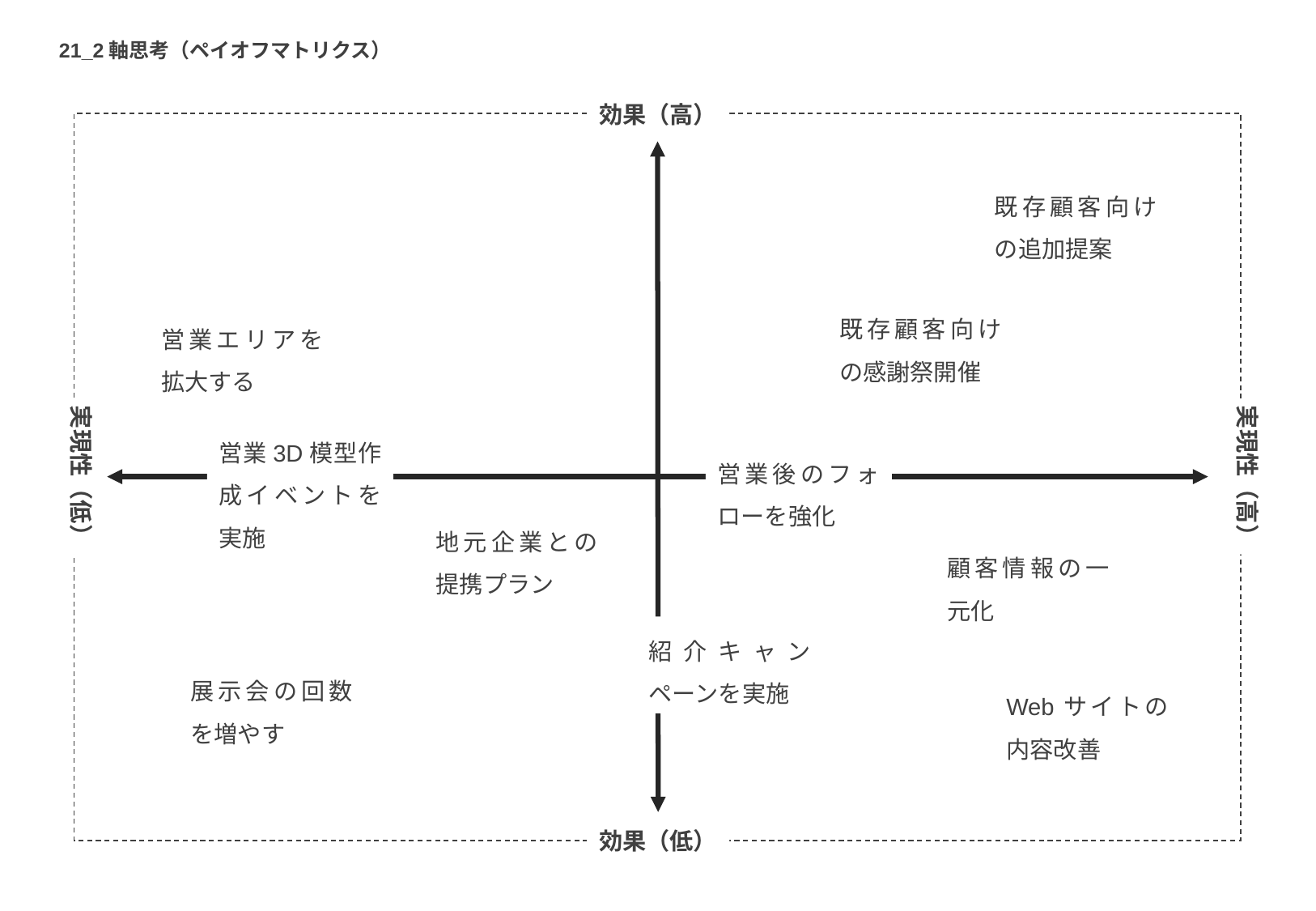

21_2軸思考（ペイオフマトリクス）
効果（高）

既存顧客向けの追加提案
既存顧客向けの感謝祭開催
営業エリアを拡大する
実現性（低）
実現性（高）
営業3D模型作成イベントを実施
営業後のフォローを強化
地元企業との提携プラン
顧客情報の一元化
紹介キャンペーンを実施
展示会の回数を増やす
Webサイトの内容改善
効果（低）